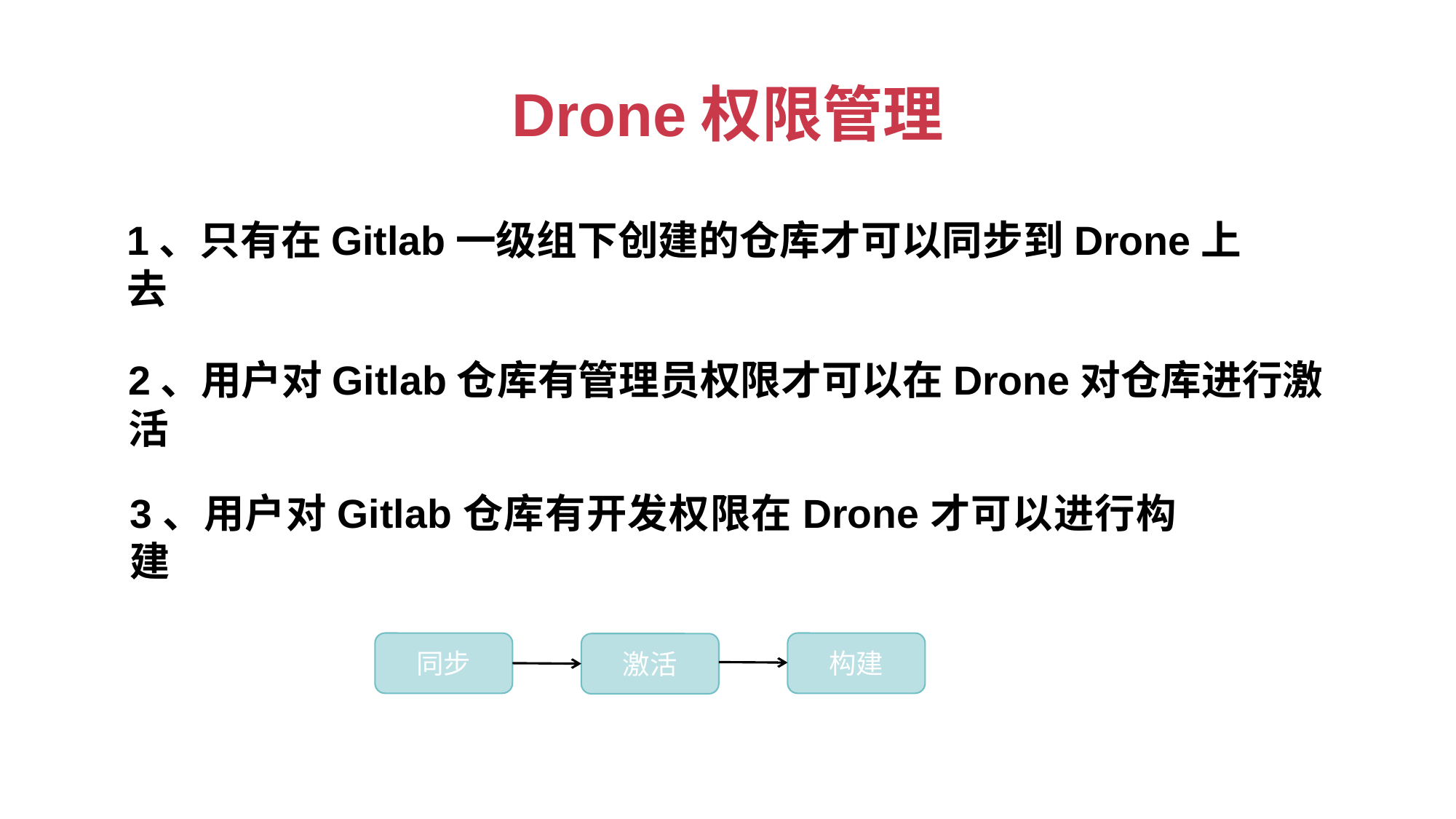

Drone权限管理
1、只有在Gitlab一级组下创建的仓库才可以同步到Drone上去

2、用户对Gitlab仓库有管理员权限才可以在Drone对仓库进行激活

3、用户对Gitlab仓库有开发权限在Drone才可以进行构建

同步
构建
激活